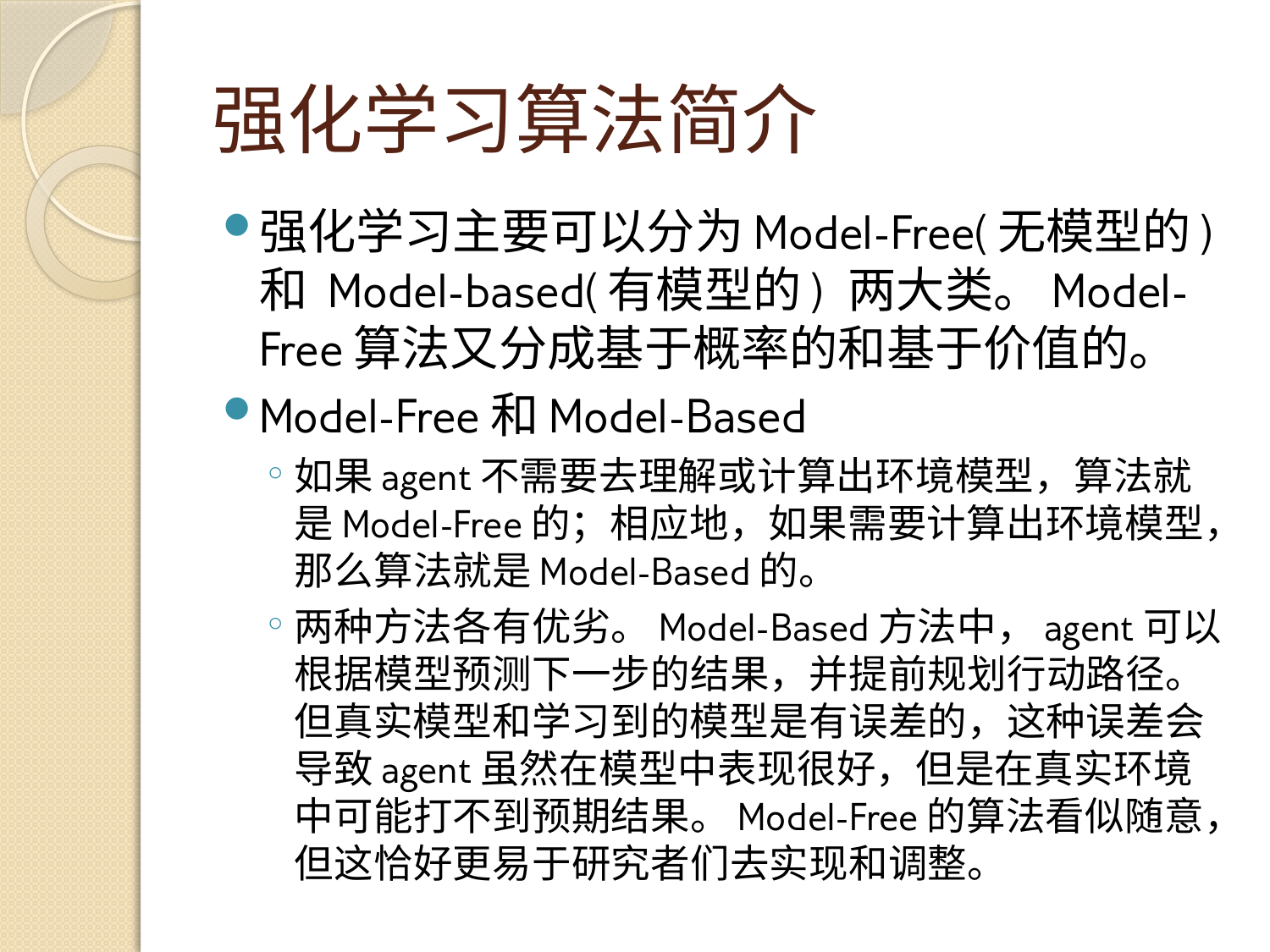

# 强化学习算法简介
强化学习主要可以分为Model-Free(无模型的) 和 Model-based(有模型的) 两大类。Model-Free算法又分成基于概率的和基于价值的。
Model-Free和Model-Based
如果agent不需要去理解或计算出环境模型，算法就是Model-Free的；相应地，如果需要计算出环境模型，那么算法就是Model-Based的。
两种方法各有优劣。Model-Based方法中，agent可以根据模型预测下一步的结果，并提前规划行动路径。但真实模型和学习到的模型是有误差的，这种误差会导致agent虽然在模型中表现很好，但是在真实环境中可能打不到预期结果。Model-Free的算法看似随意，但这恰好更易于研究者们去实现和调整。